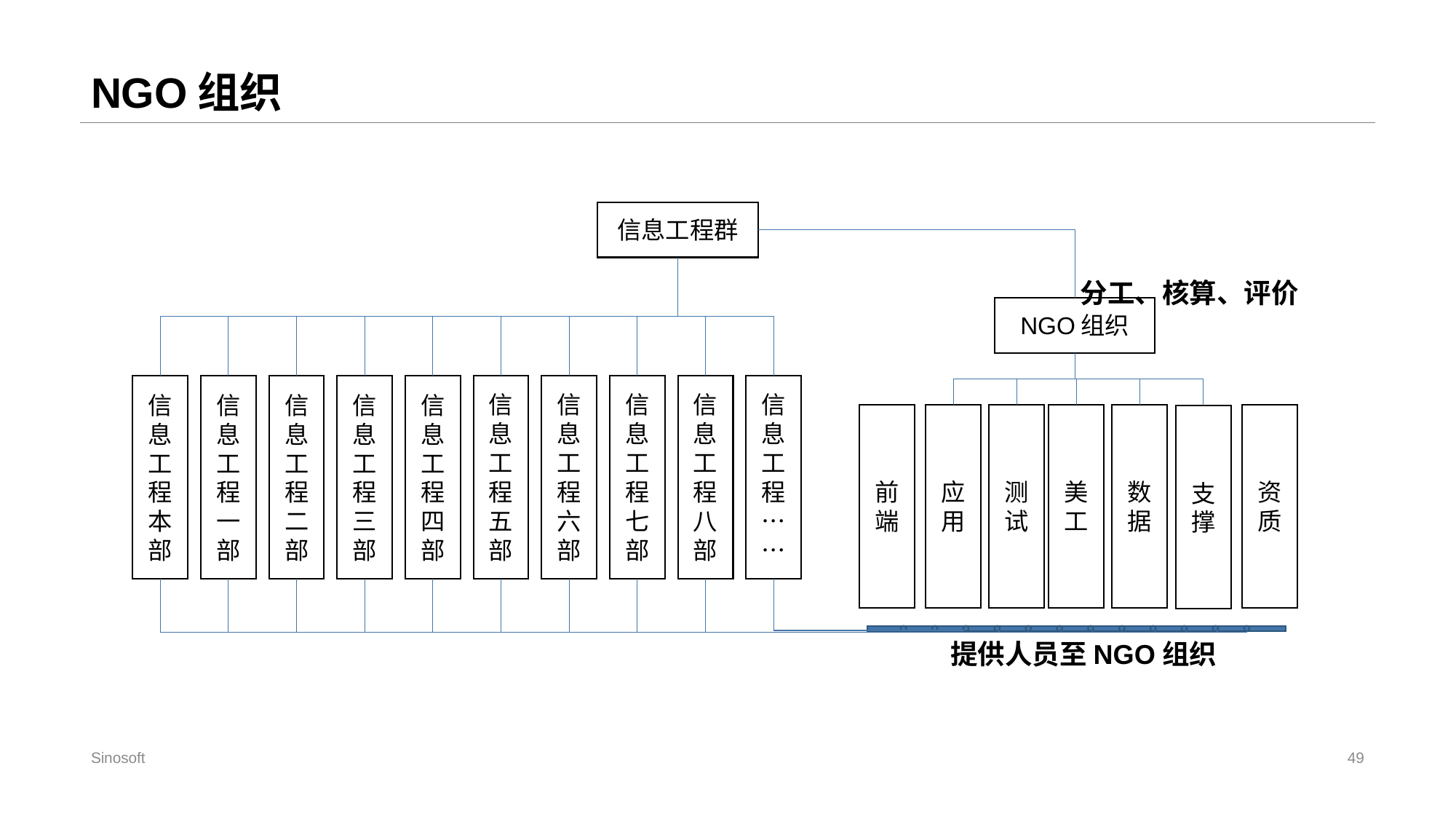

# NGO组织
信息工程群
分工、核算、评价
NGO组织
信息工程五部
信息工程六部
信息工程七部
信息工程八部
信息工程……
信息工程本部
信息工程一部
信息工程二部
信息工程三部
信息工程四部
前端
资质
应用
测试
美工
数据
支撑

提供人员至NGO组织
Sinosoft
49